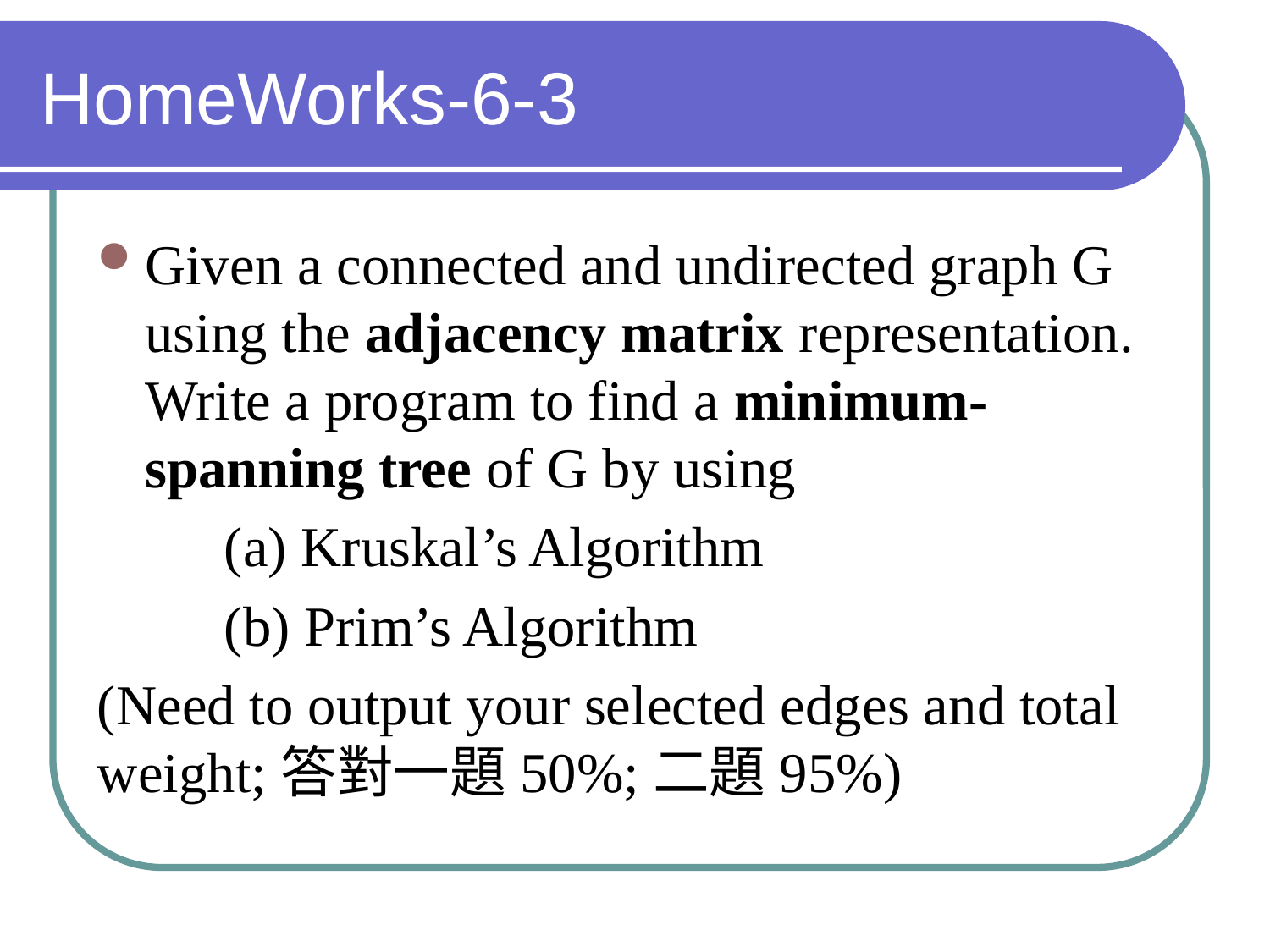

# HomeWorks-6-3
Given a connected and undirected graph G using the adjacency matrix representation. Write a program to find a minimum-spanning tree of G by using
	(a) Kruskal’s Algorithm
	(b) Prim’s Algorithm
(Need to output your selected edges and total weight;答對一題50%;二題95%)